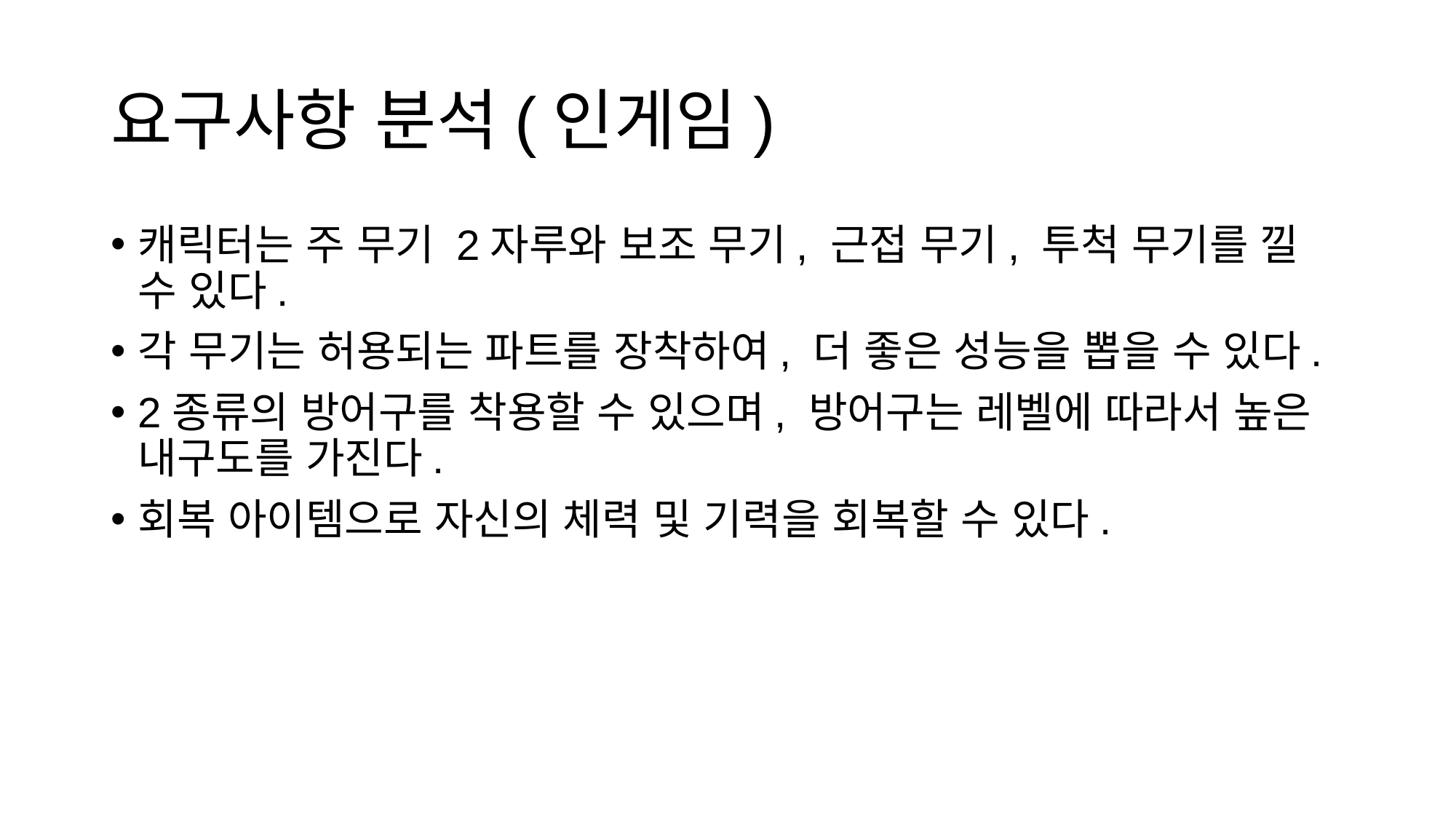

# 요구사항 분석(인게임)
캐릭터는 주 무기 2자루와 보조 무기, 근접 무기, 투척 무기를 낄 수 있다.
각 무기는 허용되는 파트를 장착하여, 더 좋은 성능을 뽑을 수 있다.
2종류의 방어구를 착용할 수 있으며, 방어구는 레벨에 따라서 높은 내구도를 가진다.
회복 아이템으로 자신의 체력 및 기력을 회복할 수 있다.